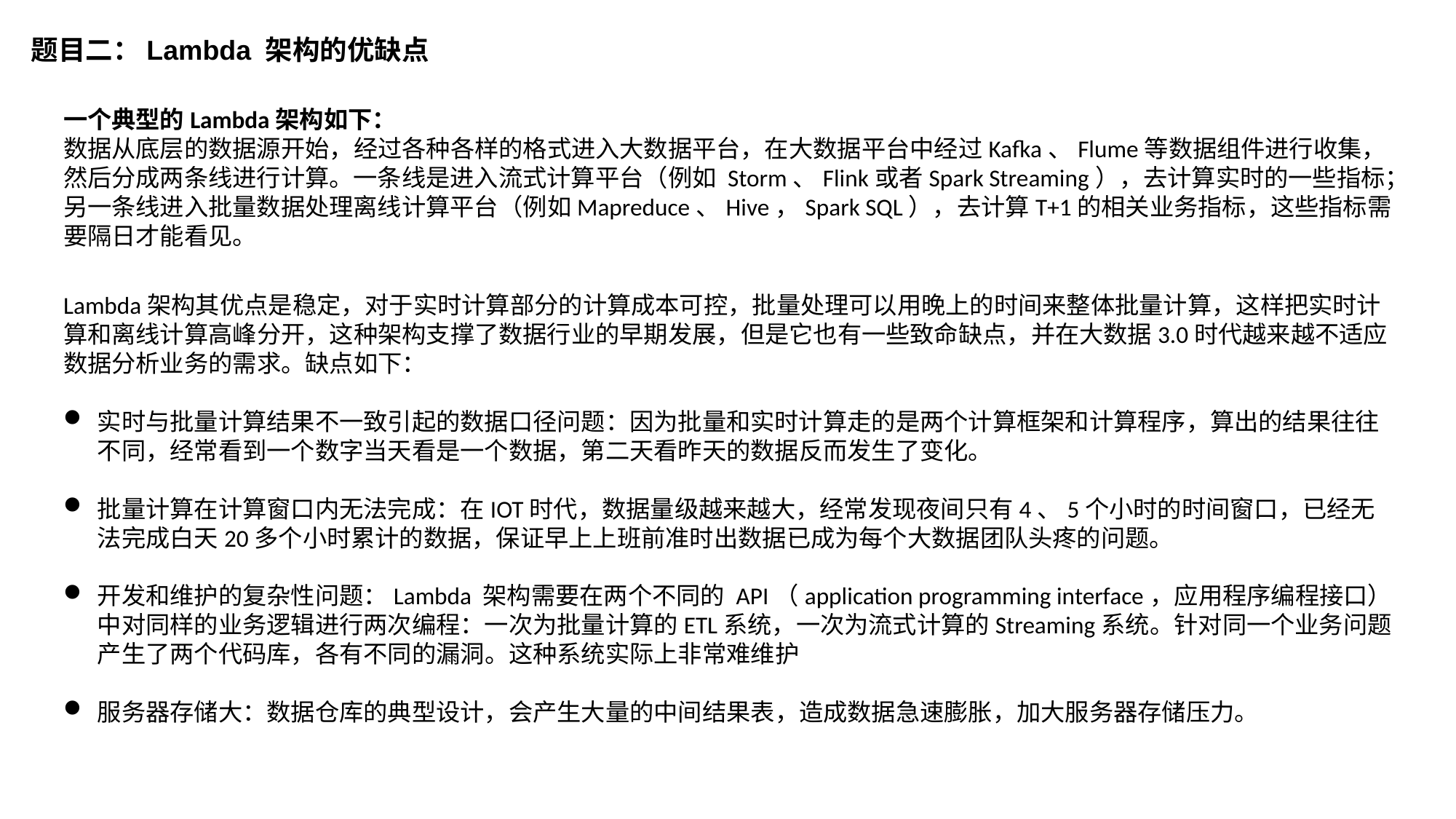

题目二：Lambda 架构的优缺点
一个典型的Lambda架构如下：
数据从底层的数据源开始，经过各种各样的格式进入大数据平台，在大数据平台中经过Kafka、Flume等数据组件进行收集，然后分成两条线进行计算。一条线是进入流式计算平台（例如 Storm、Flink或者Spark Streaming），去计算实时的一些指标；另一条线进入批量数据处理离线计算平台（例如Mapreduce、Hive，Spark SQL），去计算T+1的相关业务指标，这些指标需要隔日才能看见。
Lambda架构其优点是稳定，对于实时计算部分的计算成本可控，批量处理可以用晚上的时间来整体批量计算，这样把实时计算和离线计算高峰分开，这种架构支撑了数据行业的早期发展，但是它也有一些致命缺点，并在大数据3.0时代越来越不适应数据分析业务的需求。缺点如下：

实时与批量计算结果不一致引起的数据口径问题：因为批量和实时计算走的是两个计算框架和计算程序，算出的结果往往不同，经常看到一个数字当天看是一个数据，第二天看昨天的数据反而发生了变化。

批量计算在计算窗口内无法完成：在IOT时代，数据量级越来越大，经常发现夜间只有4、5个小时的时间窗口，已经无法完成白天20多个小时累计的数据，保证早上上班前准时出数据已成为每个大数据团队头疼的问题。

开发和维护的复杂性问题：Lambda 架构需要在两个不同的 API（application programming interface，应用程序编程接口）中对同样的业务逻辑进行两次编程：一次为批量计算的ETL系统，一次为流式计算的Streaming系统。针对同一个业务问题产生了两个代码库，各有不同的漏洞。这种系统实际上非常难维护

服务器存储大：数据仓库的典型设计，会产生大量的中间结果表，造成数据急速膨胀，加大服务器存储压力。